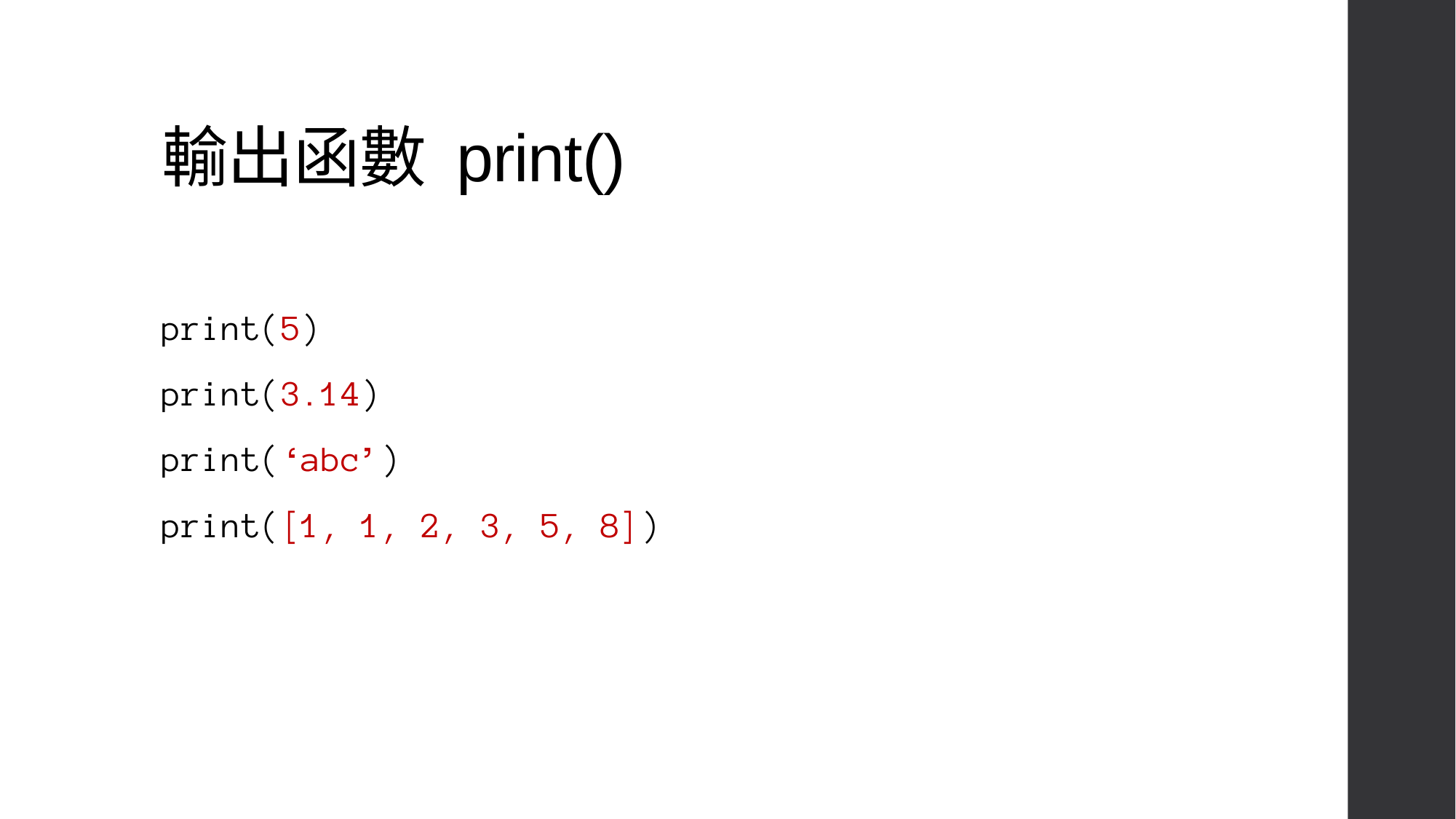

# 輸出函數 print()
print(5)
print(3.14)
print(‘abc’)
print([1, 1, 2, 3, 5, 8])